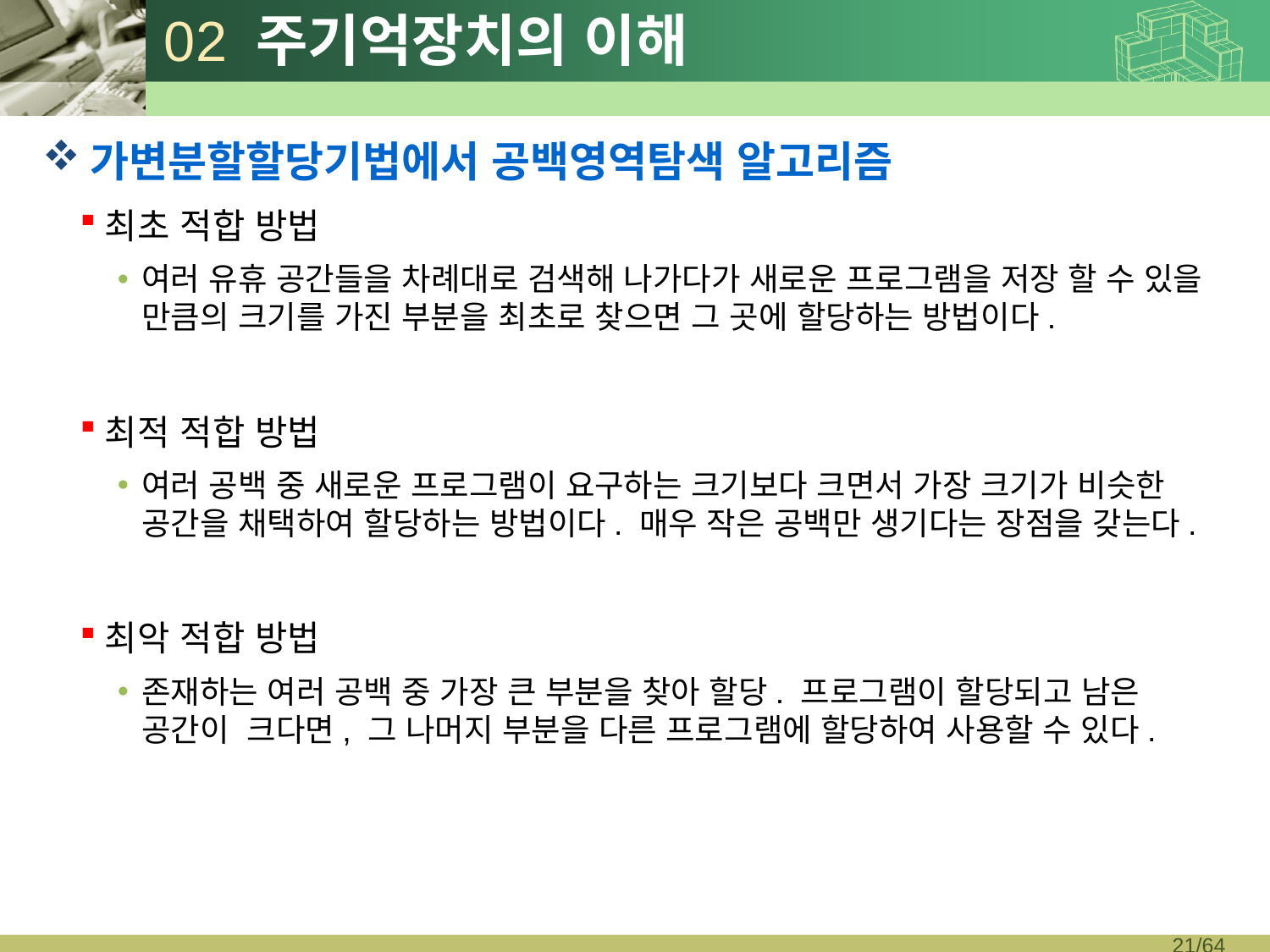

# 02 주기억장치의 이해
가변분할할당기법에서 공백영역탐색 알고리즘
최초 적합 방법
여러 유휴 공간들을 차례대로 검색해 나가다가 새로운 프로그램을 저장 할 수 있을 만큼의 크기를 가진 부분을 최초로 찾으면 그 곳에 할당하는 방법이다.

최적 적합 방법
여러 공백 중 새로운 프로그램이 요구하는 크기보다 크면서 가장 크기가 비슷한 공간을 채택하여 할당하는 방법이다. 매우 작은 공백만 생기다는 장점을 갖는다.

최악 적합 방법
존재하는 여러 공백 중 가장 큰 부분을 찾아 할당. 프로그램이 할당되고 남은 공간이  크다면, 그 나머지 부분을 다른 프로그램에 할당하여 사용할 수 있다.